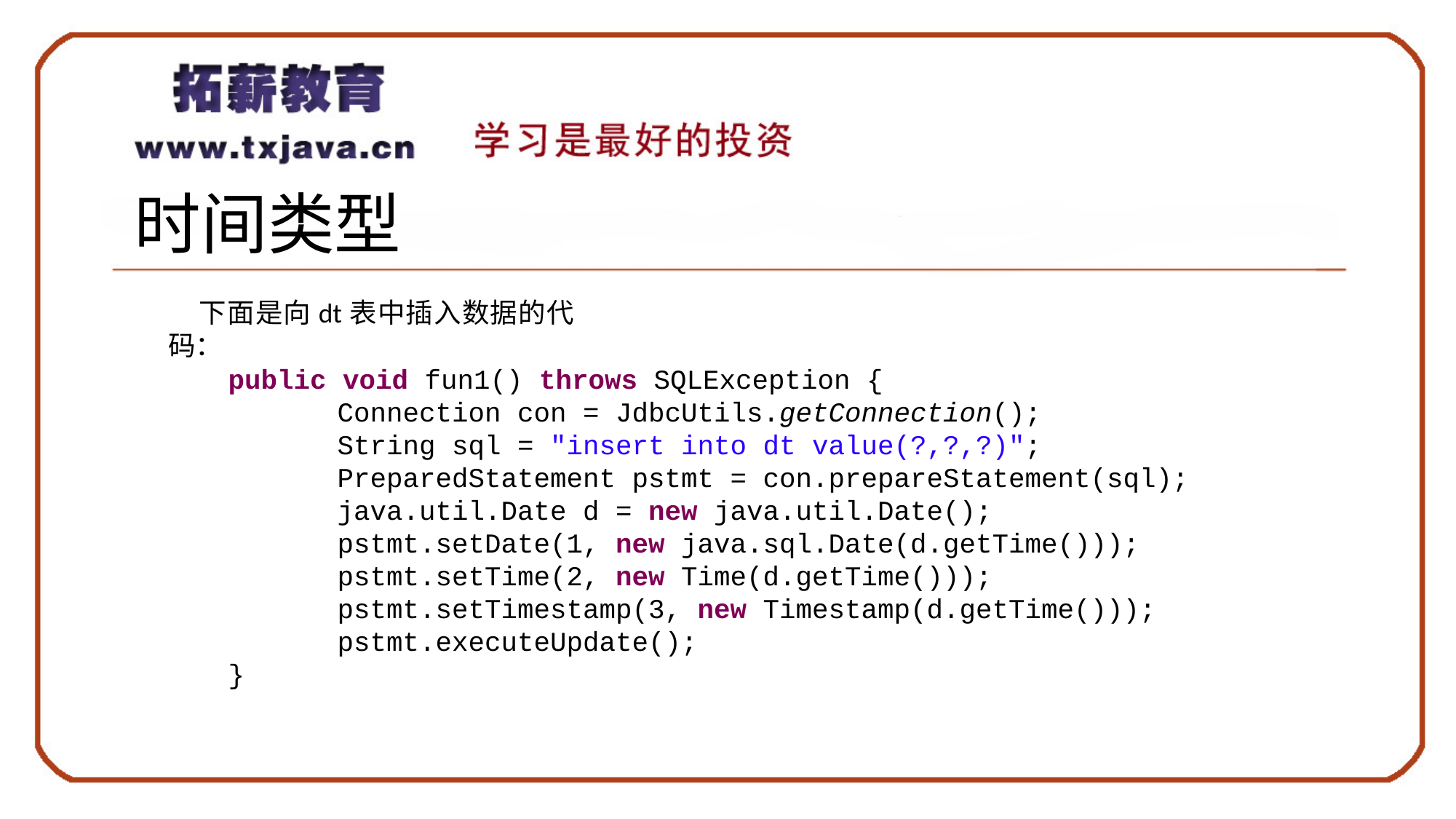

# 时间类型
下面是向dt表中插入数据的代码：
	public void fun1() throws SQLException {
		Connection con = JdbcUtils.getConnection();
		String sql = "insert into dt value(?,?,?)";
		PreparedStatement pstmt = con.prepareStatement(sql);
		java.util.Date d = new java.util.Date();
		pstmt.setDate(1, new java.sql.Date(d.getTime()));
		pstmt.setTime(2, new Time(d.getTime()));
		pstmt.setTimestamp(3, new Timestamp(d.getTime()));
		pstmt.executeUpdate();
	}